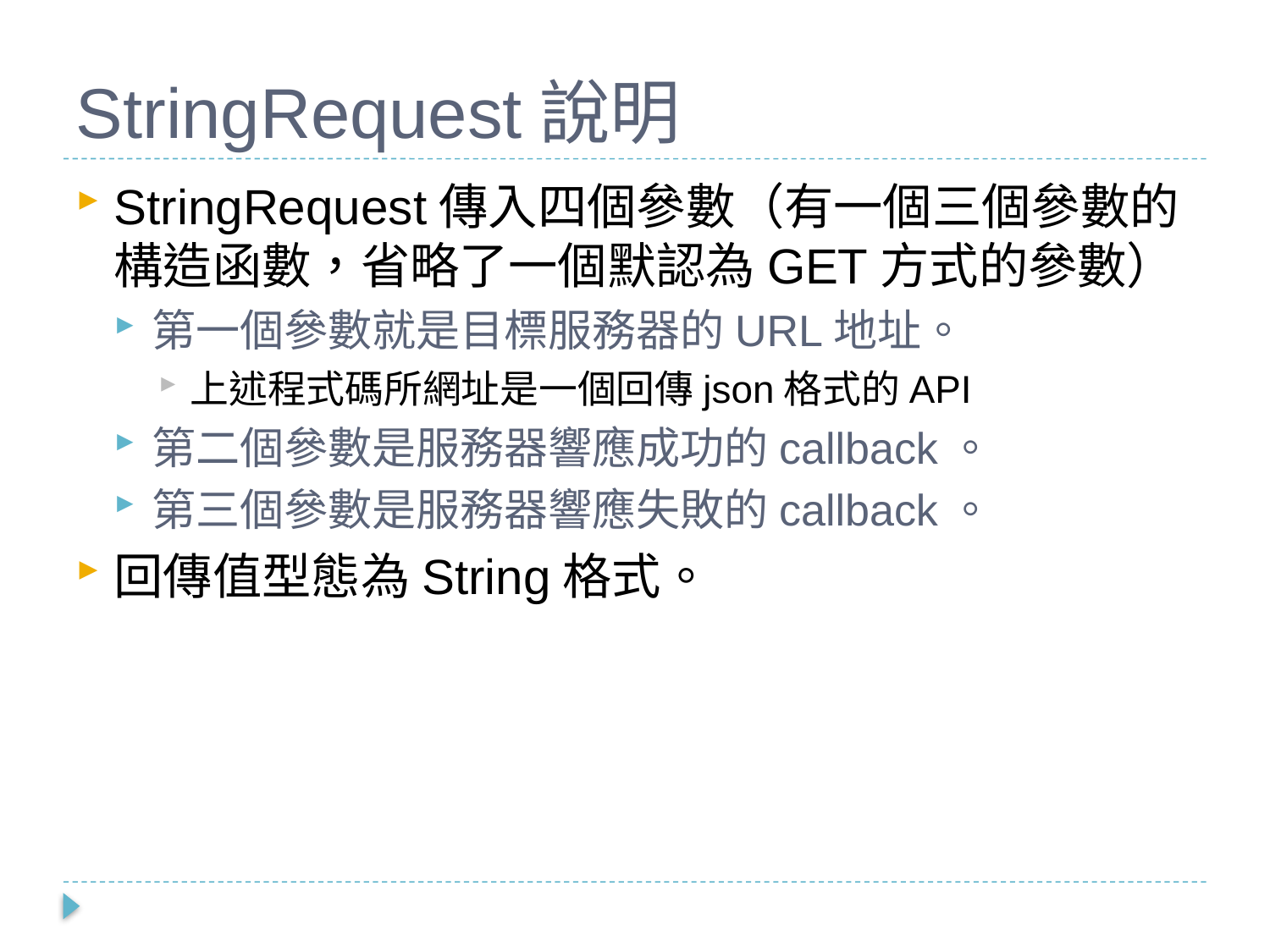

# StringRequest說明
StringRequest傳入四個參數（有一個三個參數的構造函數，省略了一個默認為GET方式的參數）
第一個參數就是目標服務器的URL地址。
上述程式碼所網址是一個回傳json格式的API
第二個參數是服務器響應成功的callback。
第三個參數是服務器響應失敗的callback。
回傳值型態為String格式。